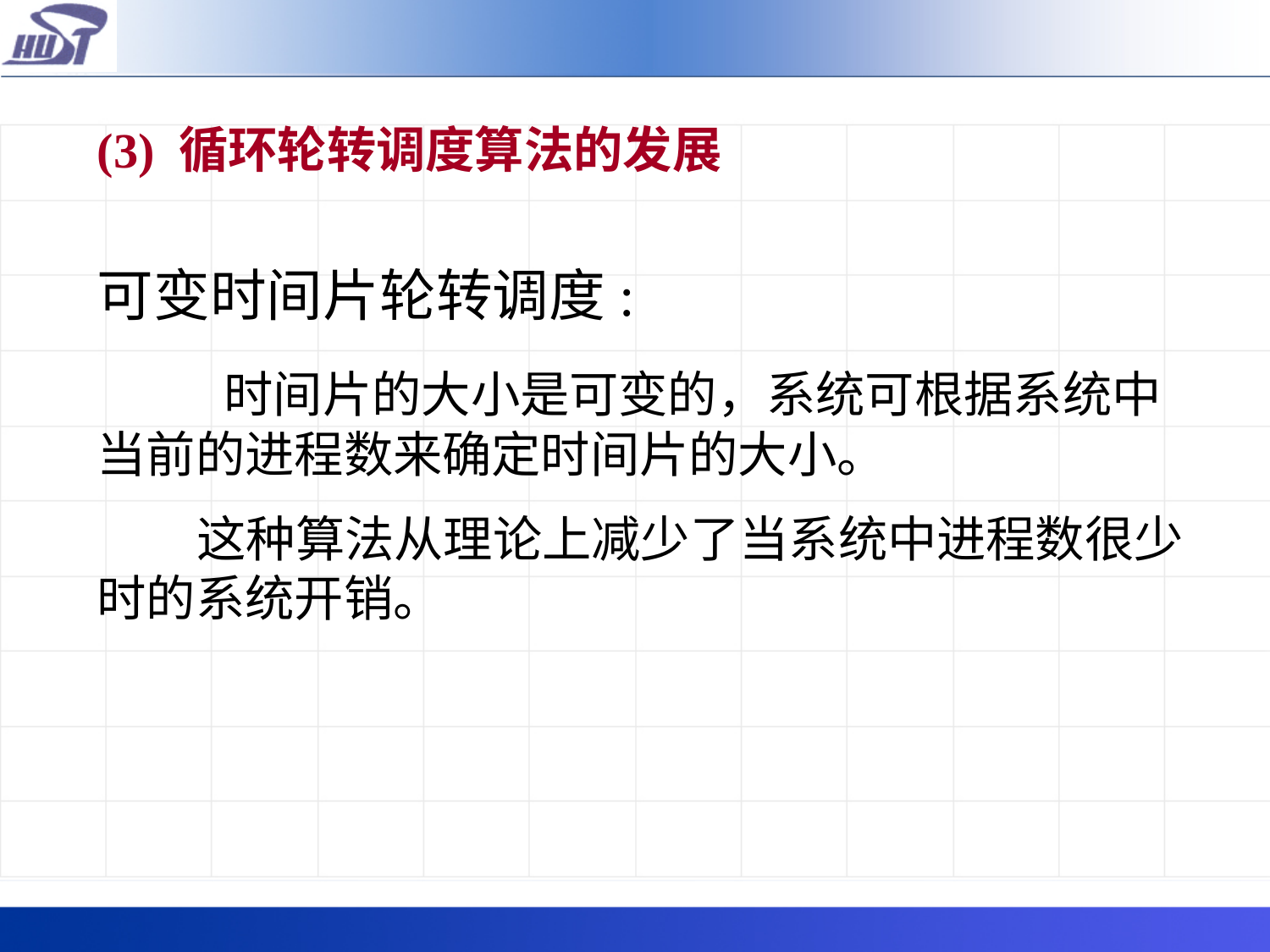

(3) 循环轮转调度算法的发展
可变时间片轮转调度:
	时间片的大小是可变的，系统可根据系统中当前的进程数来确定时间片的大小。
        这种算法从理论上减少了当系统中进程数很少时的系统开销。